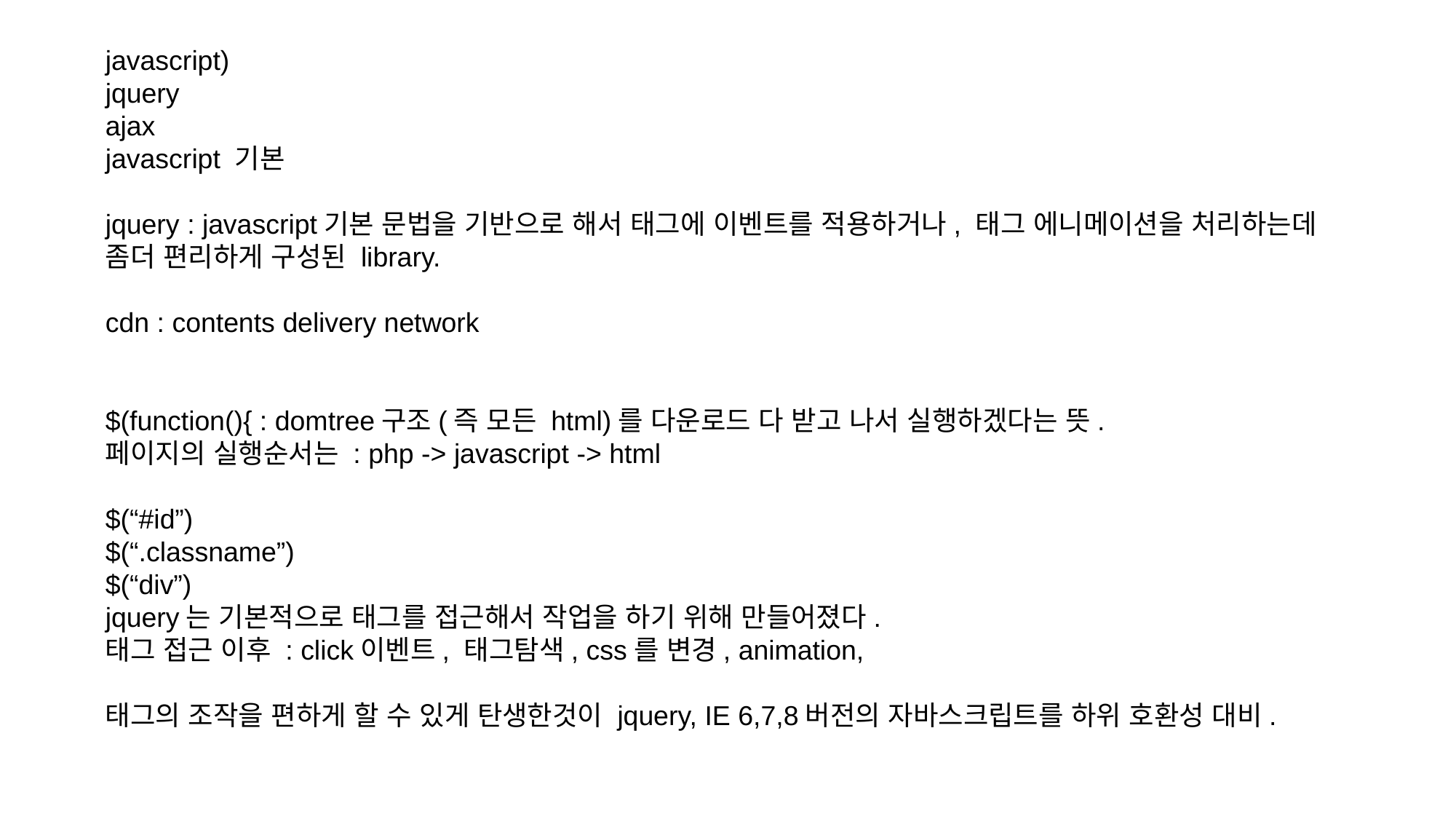

javascript)
jquery
ajax
javascript 기본

jquery : javascript기본 문법을 기반으로 해서 태그에 이벤트를 적용하거나, 태그 에니메이션을 처리하는데
좀더 편리하게 구성된 library.

cdn : contents delivery network

$(function(){ : domtree구조(즉 모든 html)를 다운로드 다 받고 나서 실행하겠다는 뜻.
페이지의 실행순서는 : php -> javascript -> html

$(“#id”)
$(“.classname”)
$(“div”)
jquery는 기본적으로 태그를 접근해서 작업을 하기 위해 만들어졌다.
태그 접근 이후 : click이벤트, 태그탐색, css를 변경, animation,

태그의 조작을 편하게 할 수 있게 탄생한것이 jquery, IE 6,7,8버전의 자바스크립트를 하위 호환성 대비.